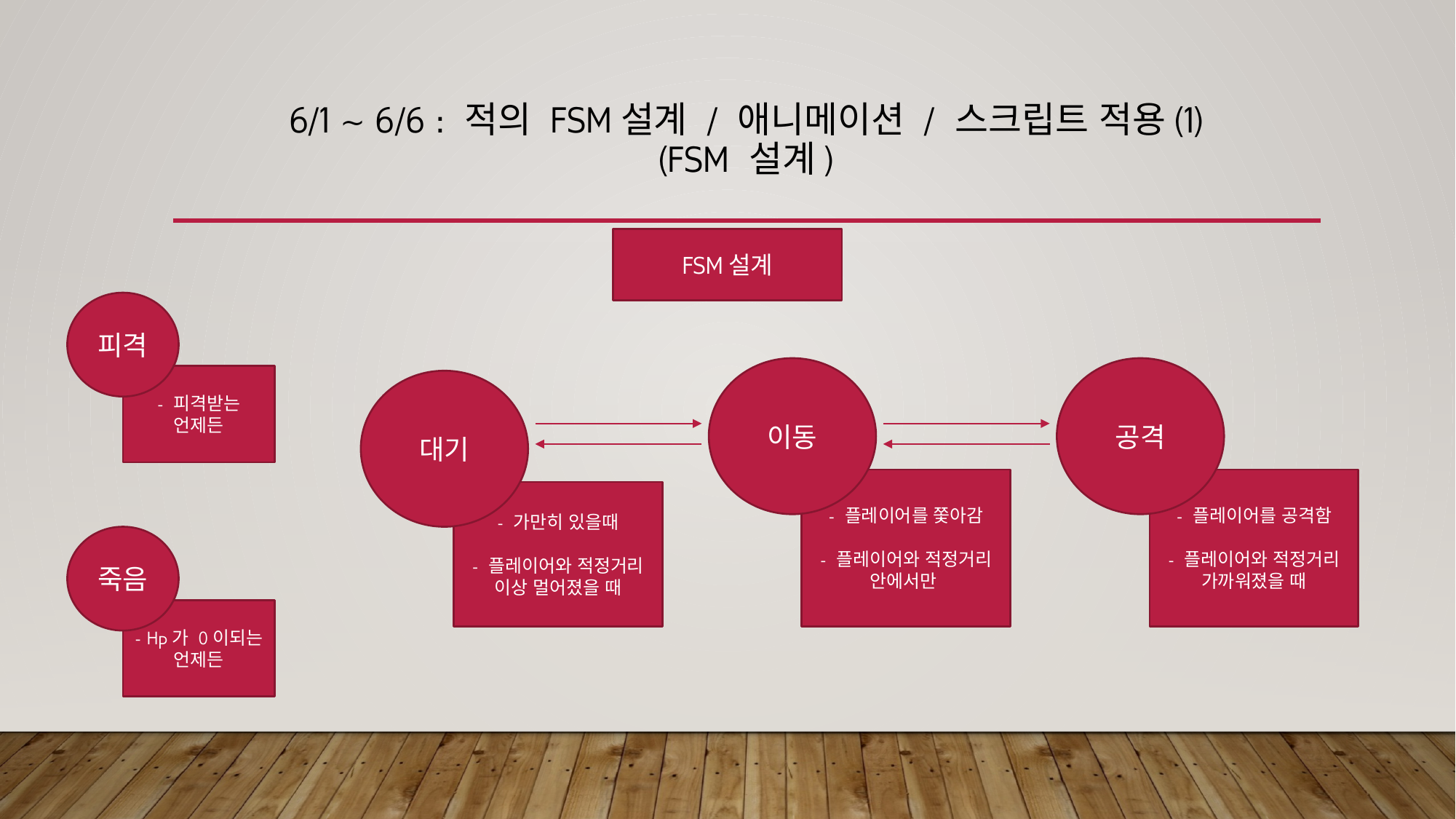

# 6/1 ~ 6/6 : 적의 FSM설계 / 애니메이션 / 스크립트 적용(1) (FSM 설계)
FSM설계
피격
이동
공격
- 피격받는
언제든
대기
- 플레이어를 쫓아감

- 플레이어와 적정거리
안에서만
- 플레이어를 공격함

- 플레이어와 적정거리
가까워졌을 때
- 가만히 있을때

- 플레이어와 적정거리
이상 멀어졌을 때
죽음
- Hp가 0이되는
언제든